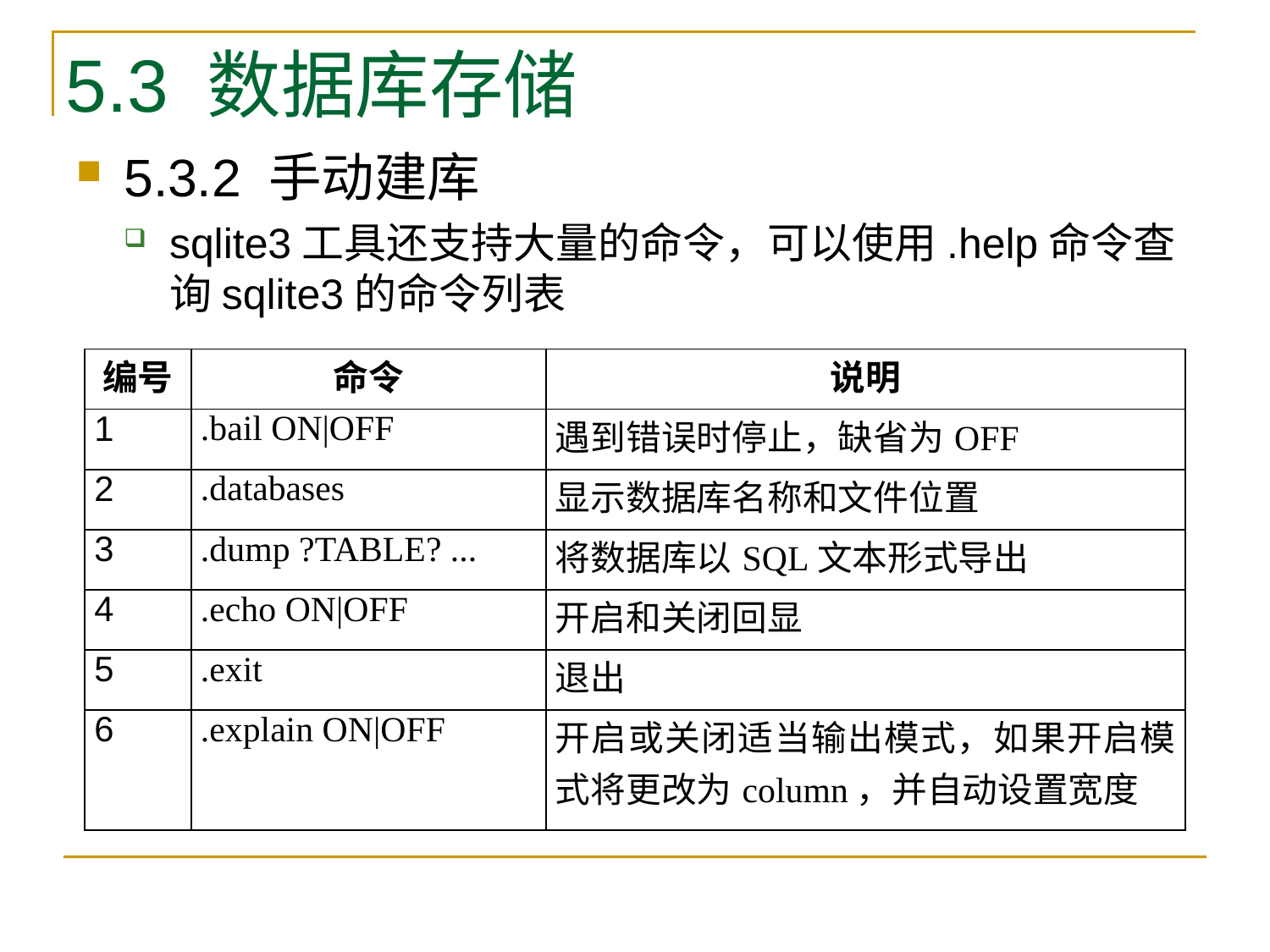

# 5.3 数据库存储
5.3.2 手动建库
sqlite3工具还支持大量的命令，可以使用.help命令查询sqlite3的命令列表
| 编号 | 命令 | 说明 |
| --- | --- | --- |
| 1 | .bail ON|OFF | 遇到错误时停止，缺省为OFF |
| 2 | .databases | 显示数据库名称和文件位置 |
| 3 | .dump ?TABLE? ... | 将数据库以SQL文本形式导出 |
| 4 | .echo ON|OFF | 开启和关闭回显 |
| 5 | .exit | 退出 |
| 6 | .explain ON|OFF | 开启或关闭适当输出模式，如果开启模式将更改为column，并自动设置宽度 |